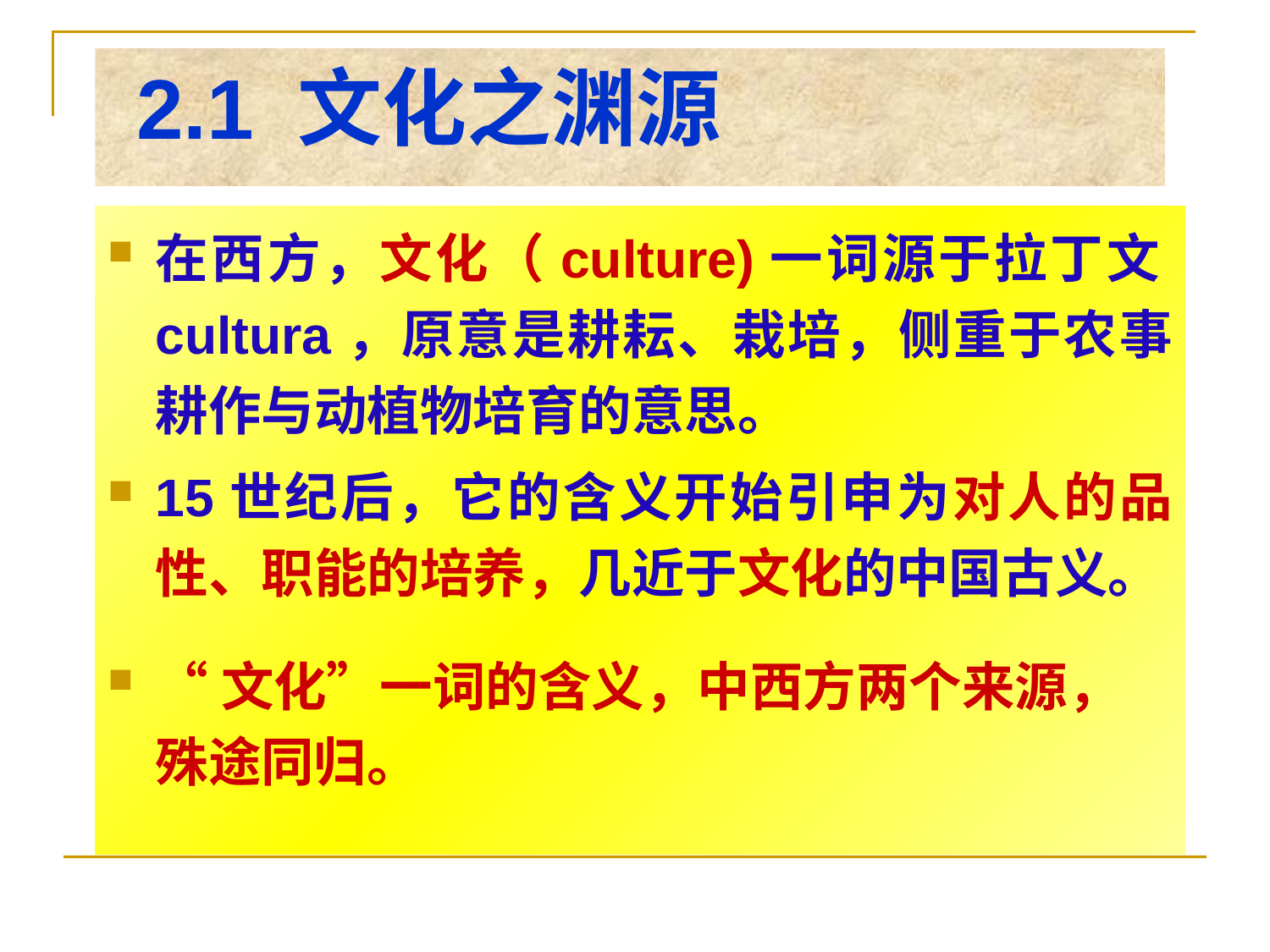

# 2.1 文化之渊源
在西方，文化（culture)一词源于拉丁文cultura，原意是耕耘、栽培，侧重于农事耕作与动植物培育的意思。
15世纪后，它的含义开始引申为对人的品性、职能的培养，几近于文化的中国古义。
“文化”一词的含义，中西方两个来源，殊途同归。

16